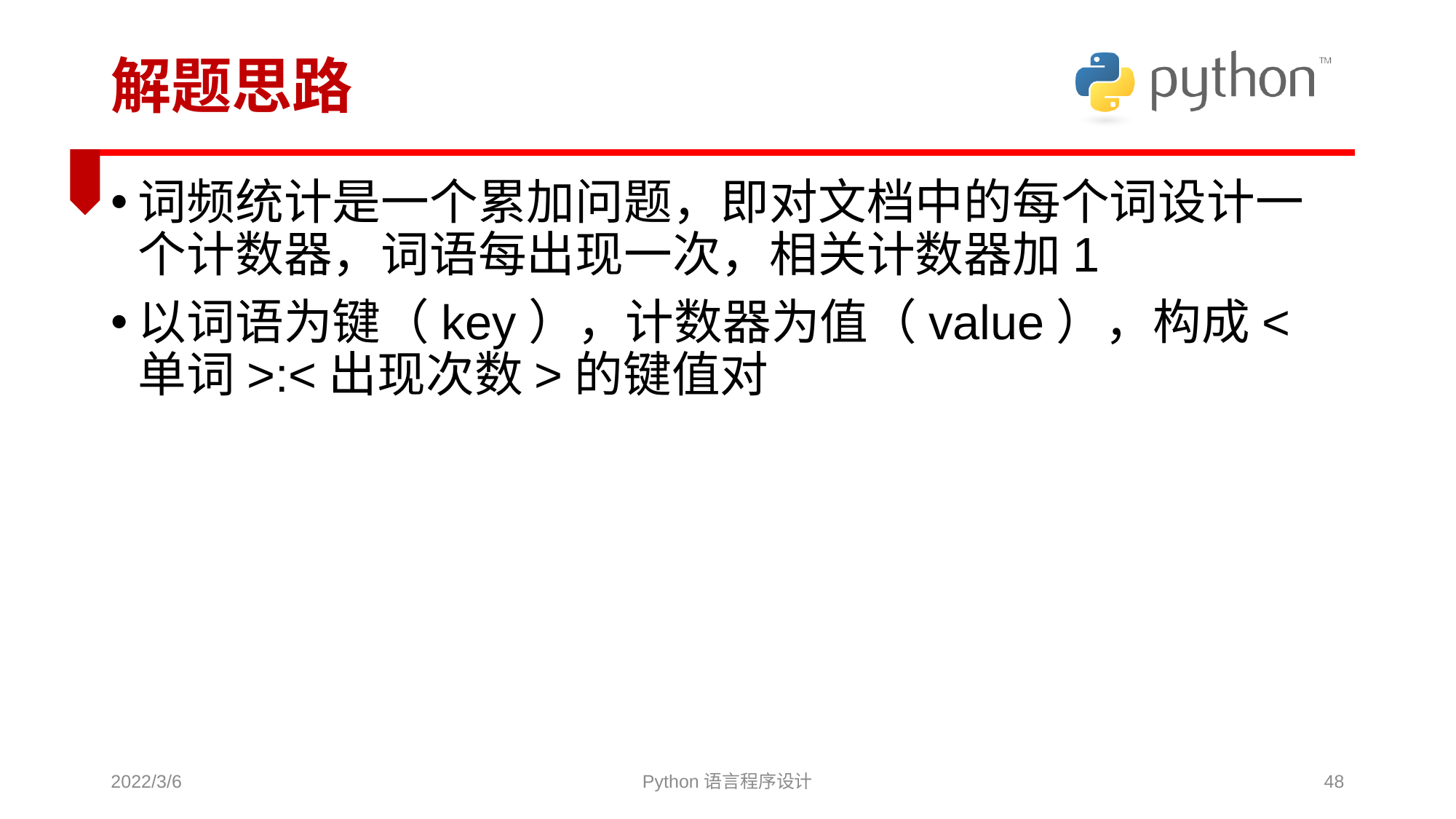

# 解题思路
词频统计是一个累加问题，即对文档中的每个词设计一个计数器，词语每出现一次，相关计数器加1
以词语为键（key），计数器为值（value），构成<单词>:<出现次数>的键值对

2022/3/6
Python语言程序设计
48